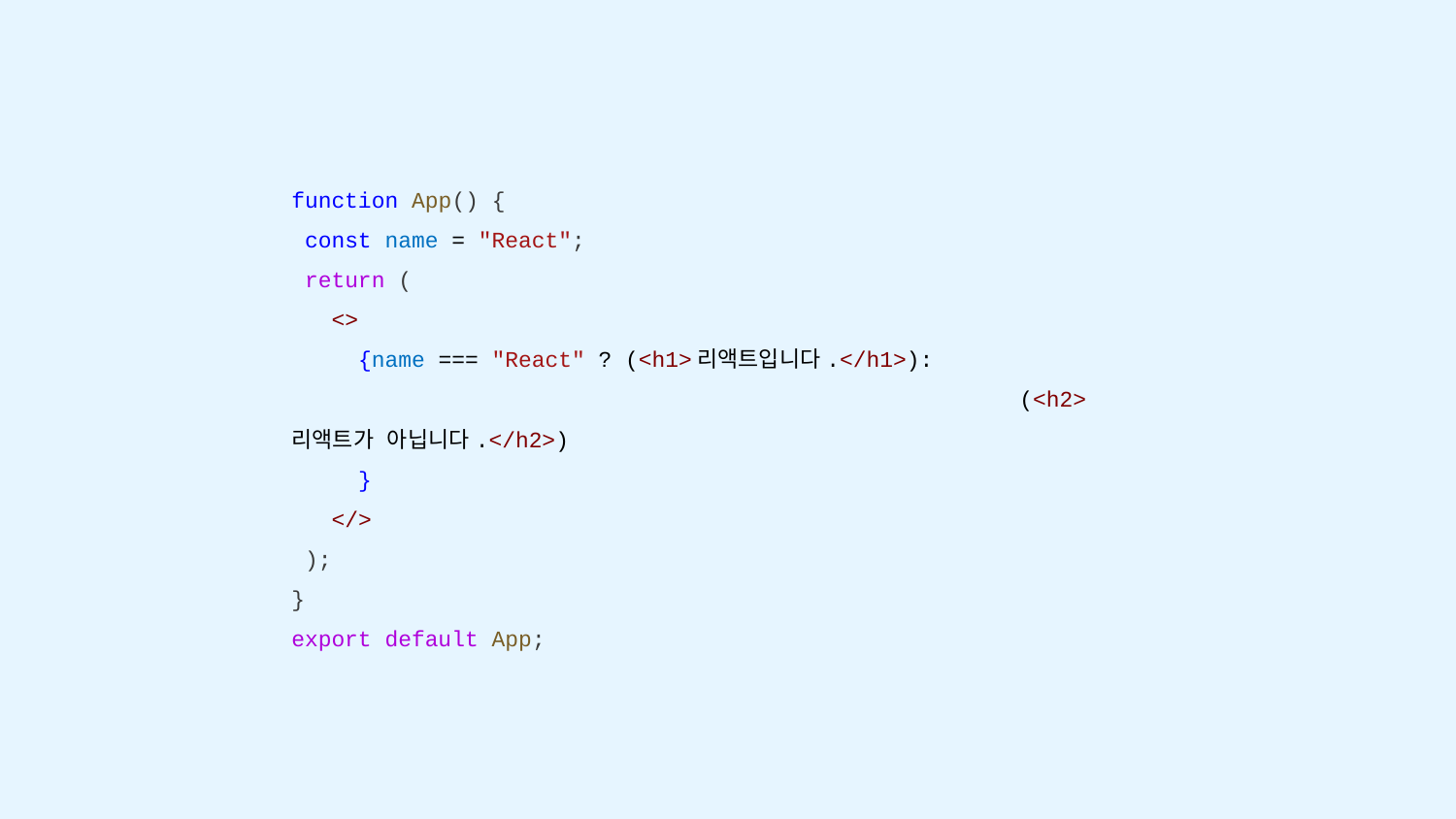

function App() {
 const name = "React";
 return (
   <>
     {name === "React" ? (<h1>리액트입니다.</h1>):
     					(<h2>리액트가 아닙니다.</h2>)
     }
   </>
 );
}
export default App;